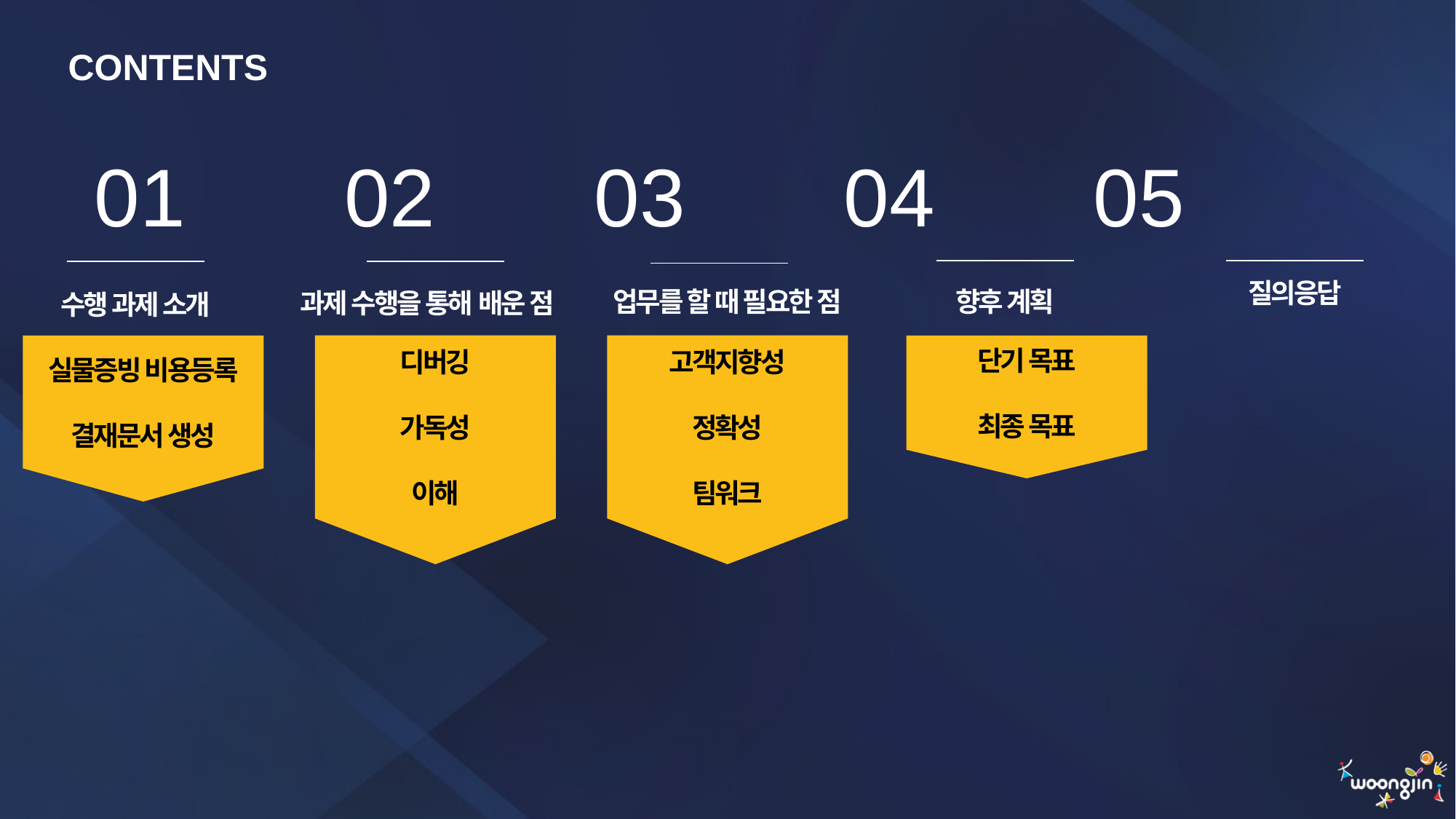

CONTENTS
01       02       03       04       05
질의응답
업무를 할 때 필요한 점
향후 계획
과제 수행을 통해 배운 점
수행 과제 소개
디버깅

가독성

이해
고객지향성

정확성

팀워크
실물증빙 비용등록

결재문서 생성
단기 목표

최종 목표